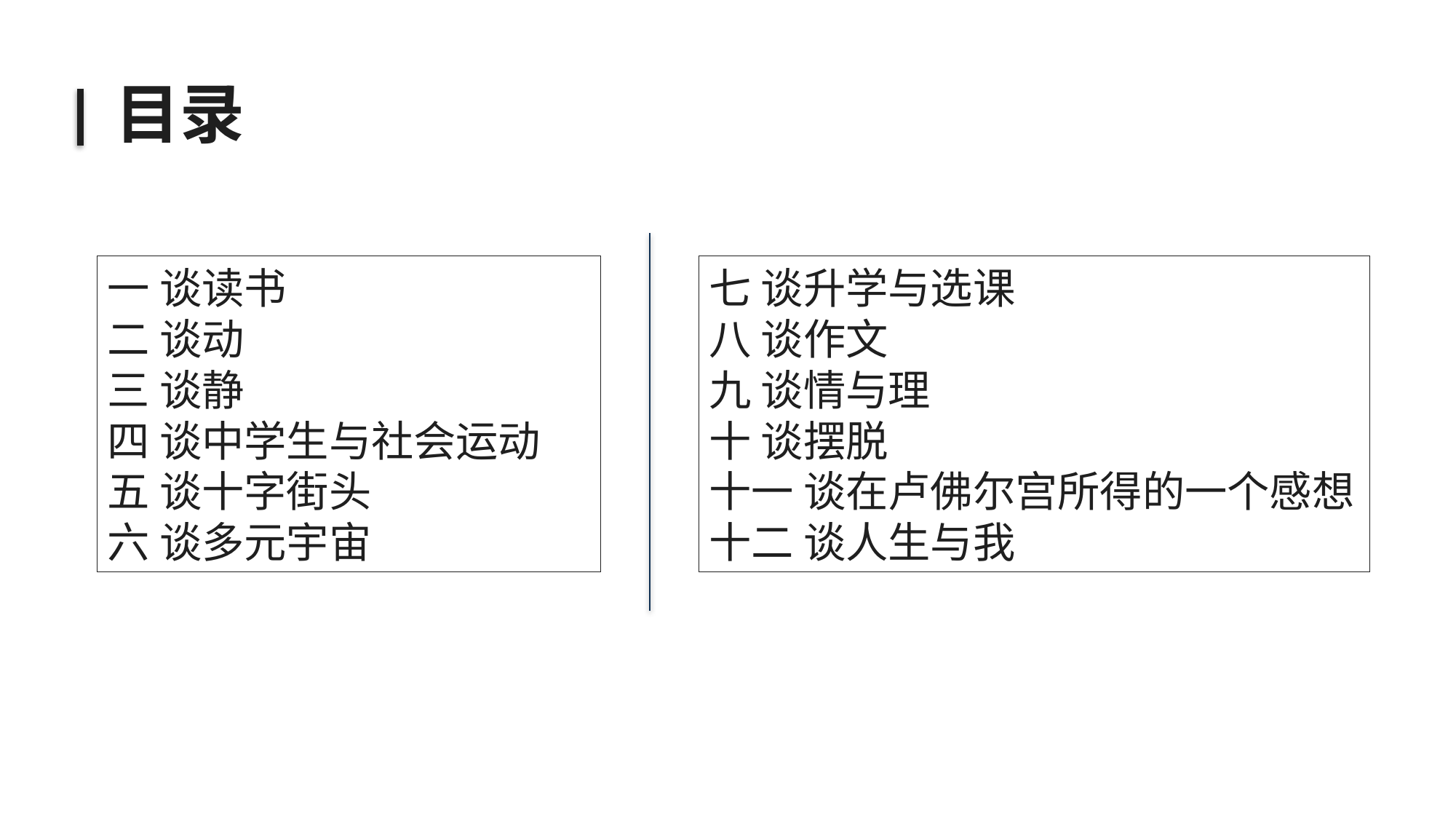

目录
一 谈读书
二 谈动
三 谈静
四 谈中学生与社会运动
五 谈十字街头
六 谈多元宇宙
七 谈升学与选课
八 谈作文
九 谈情与理
十 谈摆脱
十一 谈在卢佛尔宫所得的一个感想
十二 谈人生与我